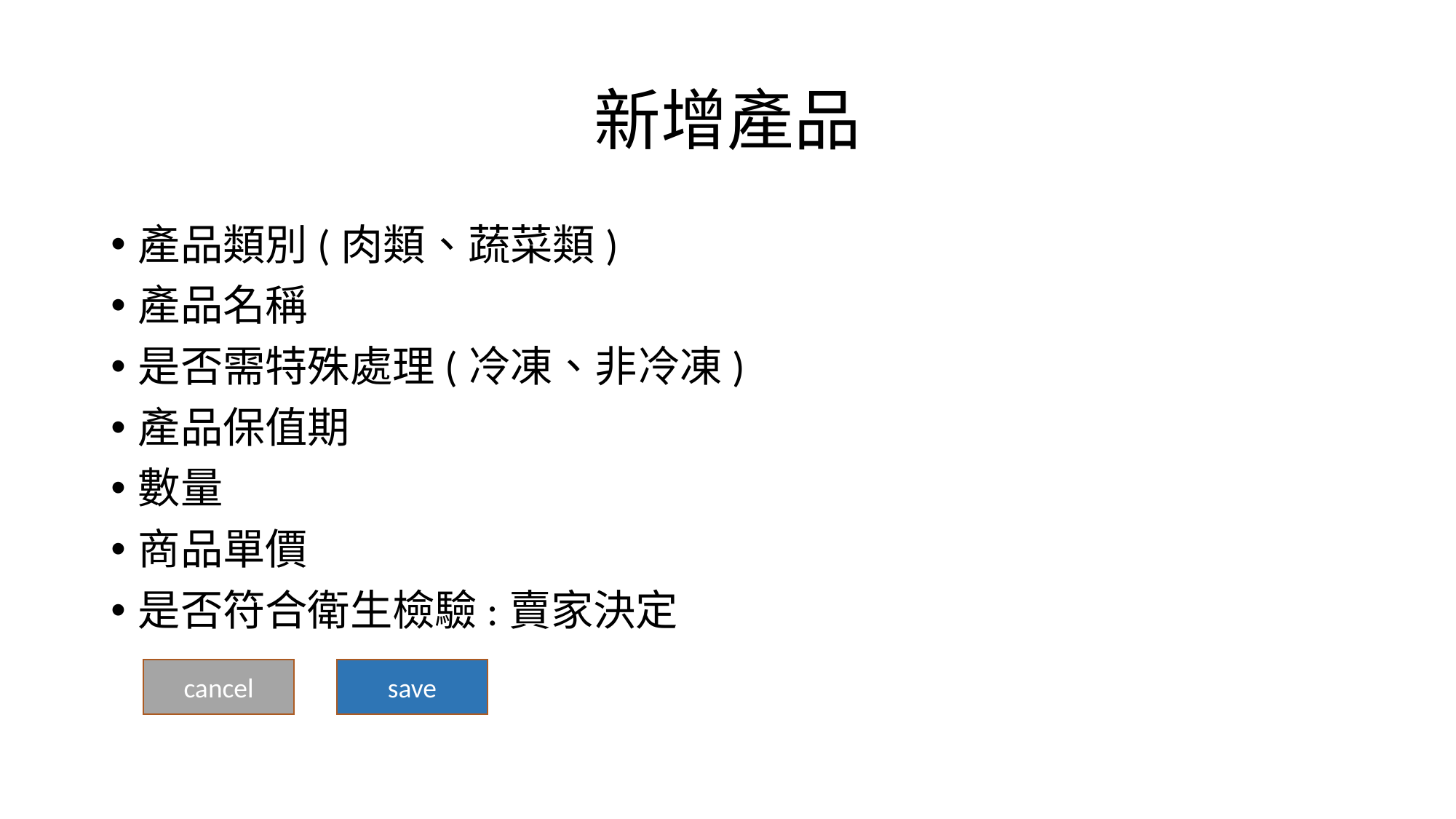

# 新增產品
產品類別(肉類、蔬菜類)
產品名稱
是否需特殊處理(冷凍、非冷凍)
產品保值期
數量
商品單價
是否符合衛生檢驗:賣家決定

cancel
save